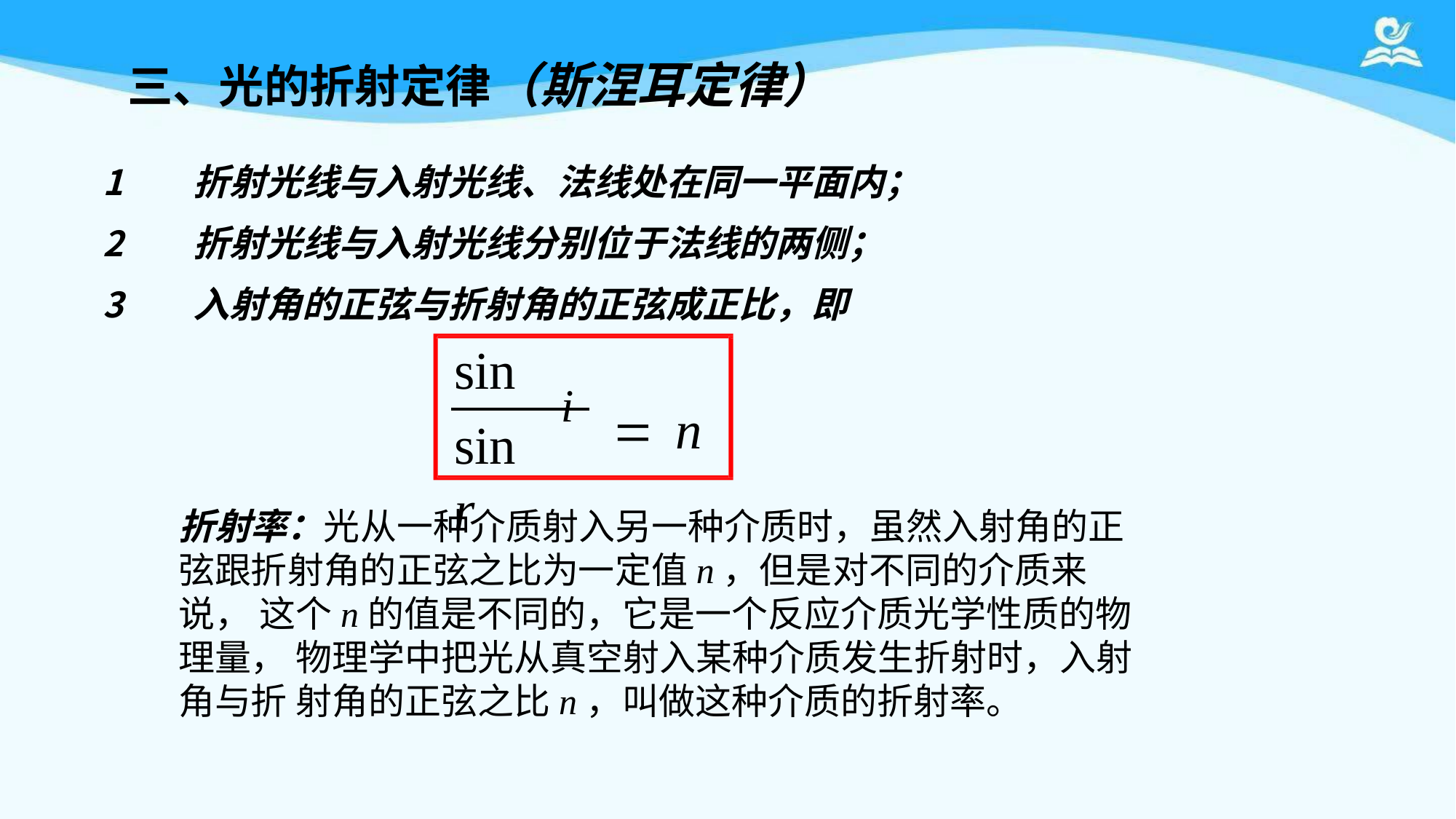

# 三、光的折射定律（斯涅耳定律）
折射光线与入射光线、法线处在同一平面内；
折射光线与入射光线分别位于法线的两侧；
入射角的正弦与折射角的正弦成正比，即

sin
i	=	n

sin	r
折射率：光从一种介质射入另一种介质时，虽然入射角的正 弦跟折射角的正弦之比为一定值n，但是对不同的介质来说， 这个n的值是不同的，它是一个反应介质光学性质的物理量， 物理学中把光从真空射入某种介质发生折射时，入射角与折 射角的正弦之比n，叫做这种介质的折射率。